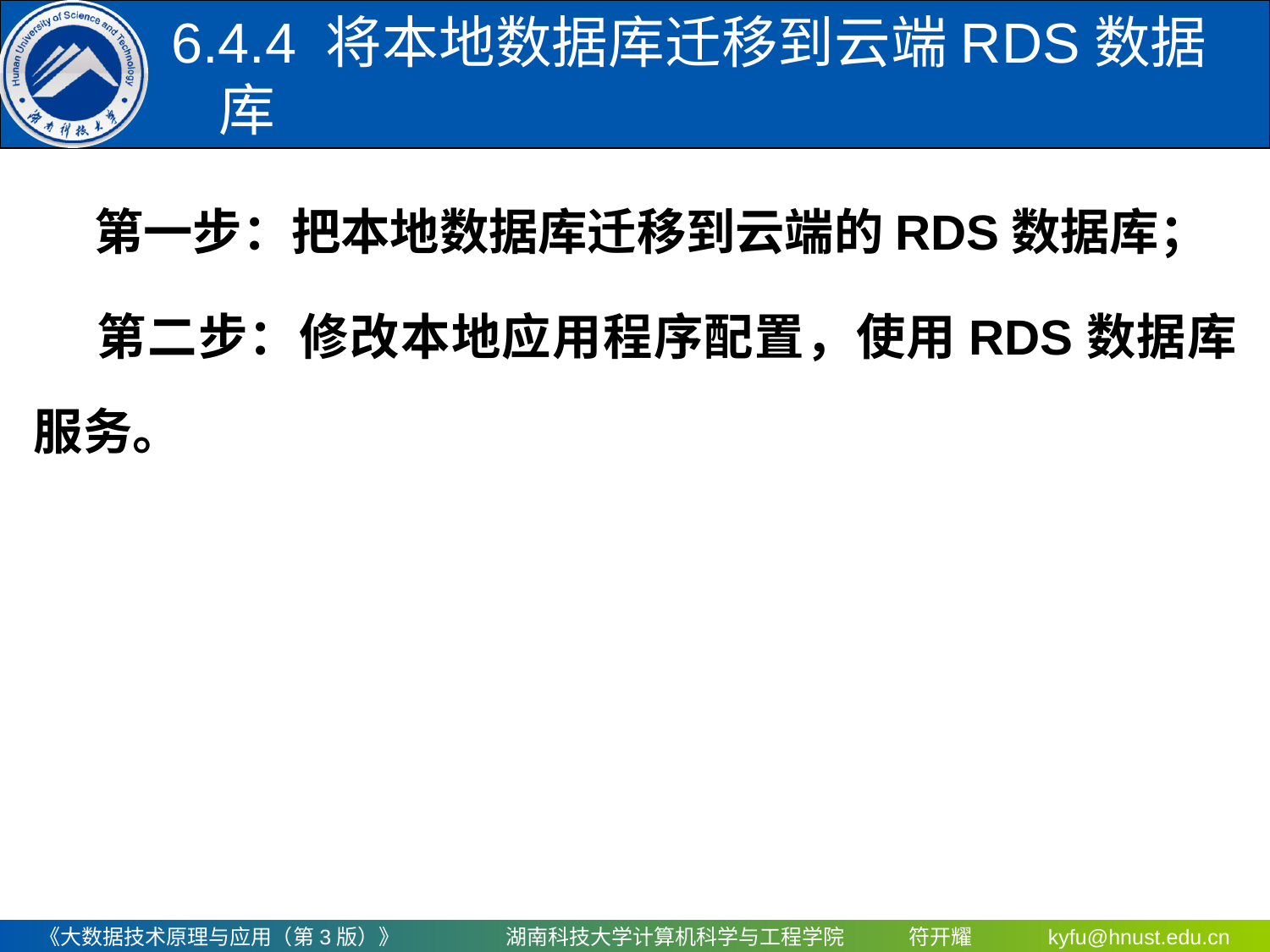

6.4.4 将本地数据库迁移到云端RDS数据库
　 第一步：把本地数据库迁移到云端的RDS数据库；
    第二步：修改本地应用程序配置，使用RDS数据库服务。